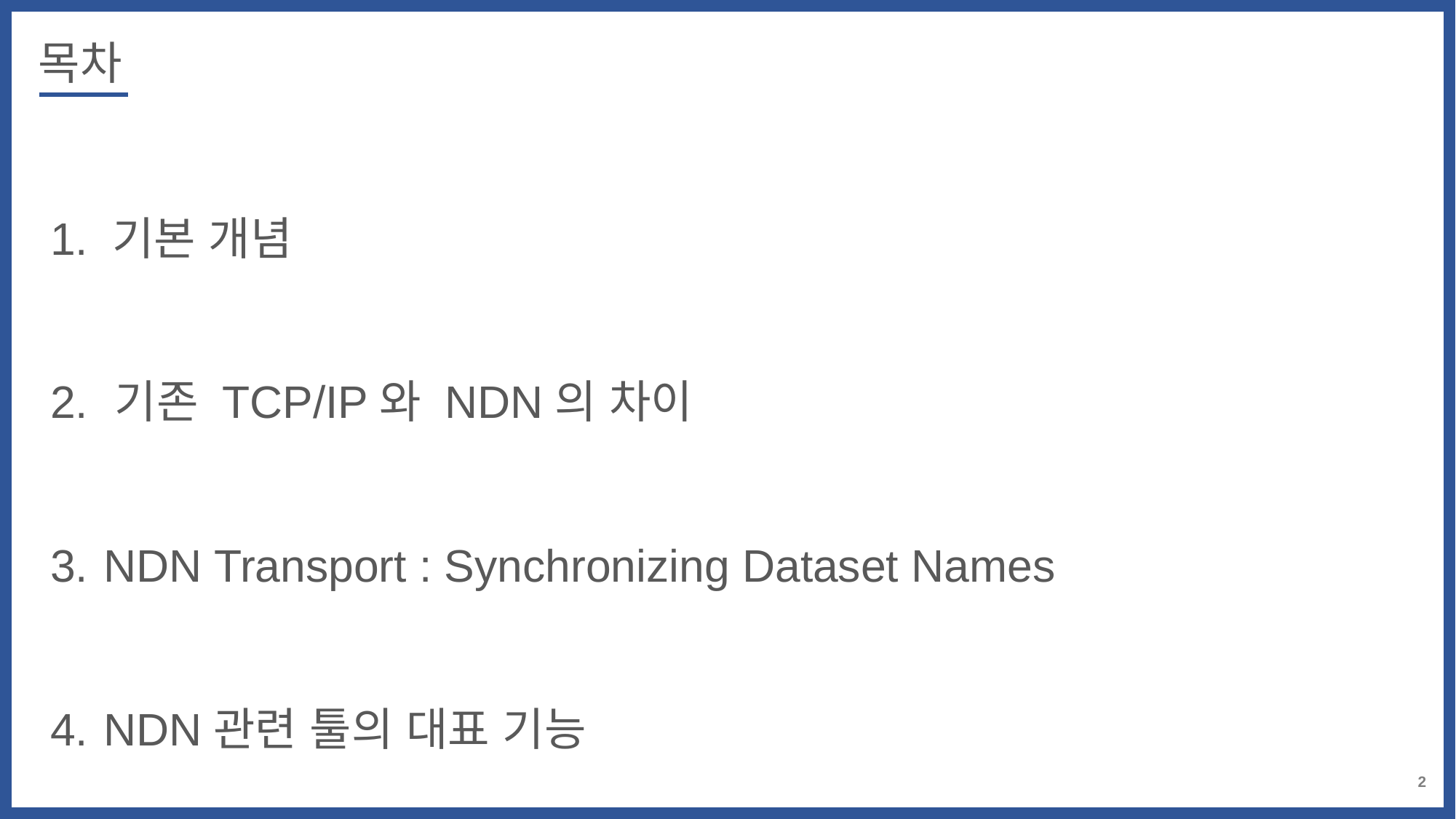

목차
 기본 개념
 기존 TCP/IP와 NDN의 차이
 NDN Transport : Synchronizing Dataset Names
 NDN관련 툴의 대표 기능
2